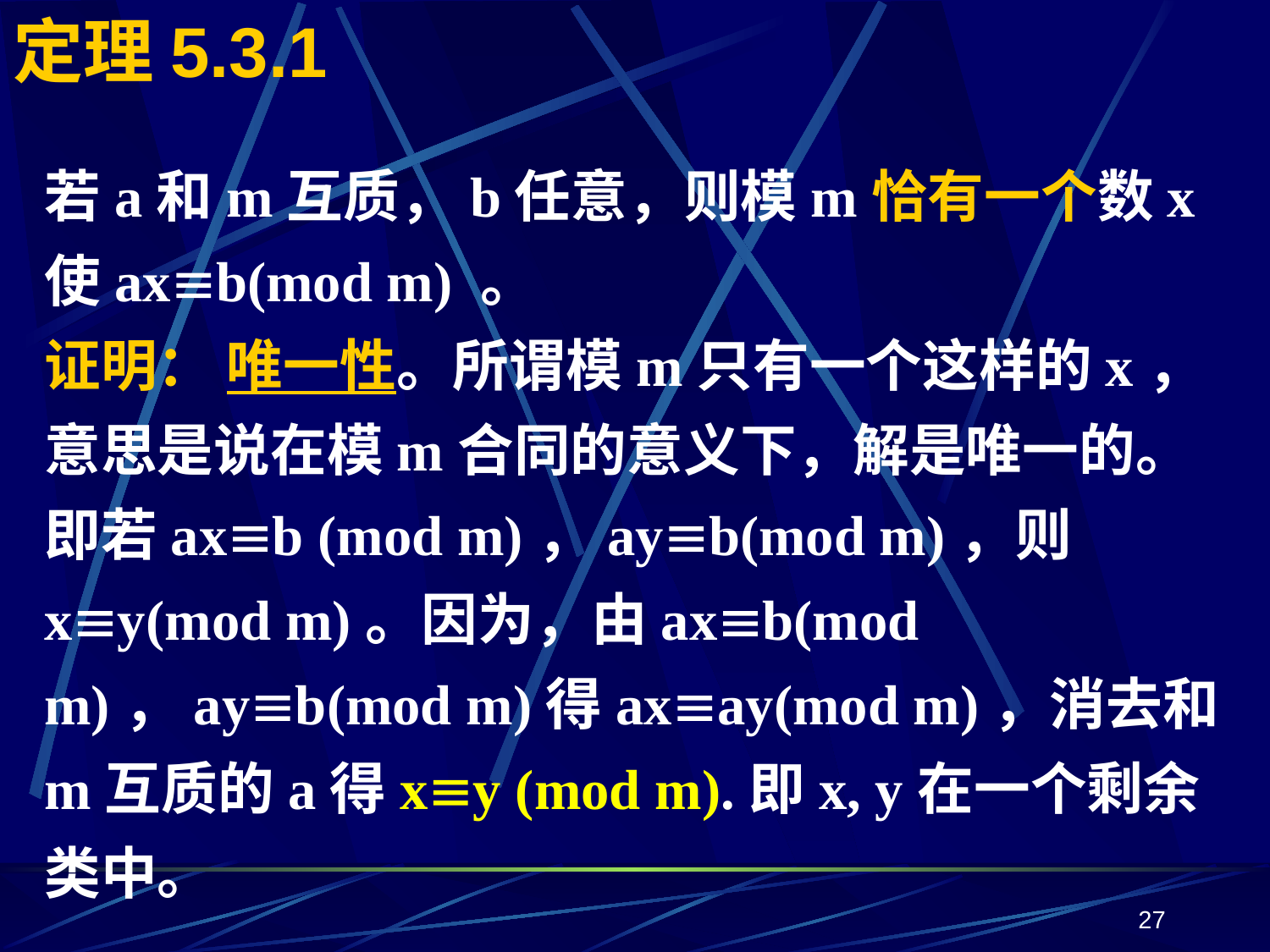

# 定理5.3.1
若a和m互质，b任意，则模m恰有一个数x使ax≡b(mod m) 。
证明： 唯一性。所谓模m只有一个这样的x，意思是说在模m合同的意义下，解是唯一的。即若ax≡b (mod m)，ay≡b(mod m)，则x≡y(mod m)。因为，由ax≡b(mod m)，ay≡b(mod m)得ax≡ay(mod m)，消去和m互质的a得x≡y (mod m).即x, y在一个剩余类中。

27